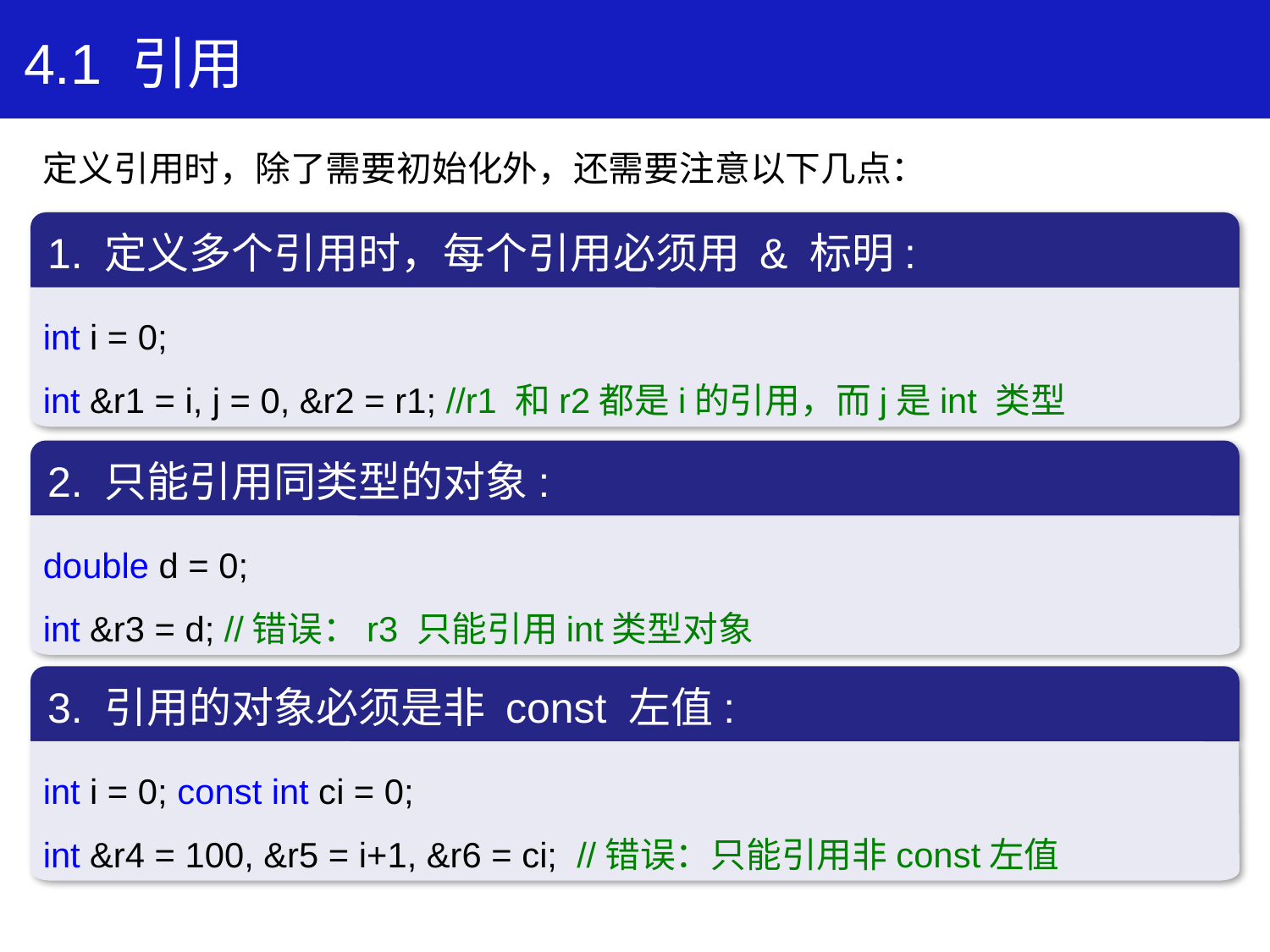

4.1 引用
定义引用时，除了需要初始化外，还需要注意以下几点：
1. 定义多个引用时，每个引用必须用 & 标明:
int i = 0;
int &r1 = i, j = 0, &r2 = r1; //r1 和r2都是i的引用，而j是int 类型
学习目标
2. 只能引用同类型的对象:
double d = 0;
int &r3 = d; //错误：r3 只能引用int类型对象
3. 引用的对象必须是非 const 左值:
int i = 0; const int ci = 0;
int &r4 = 100, &r5 = i+1, &r6 = ci;  //错误：只能引用非const左值
6